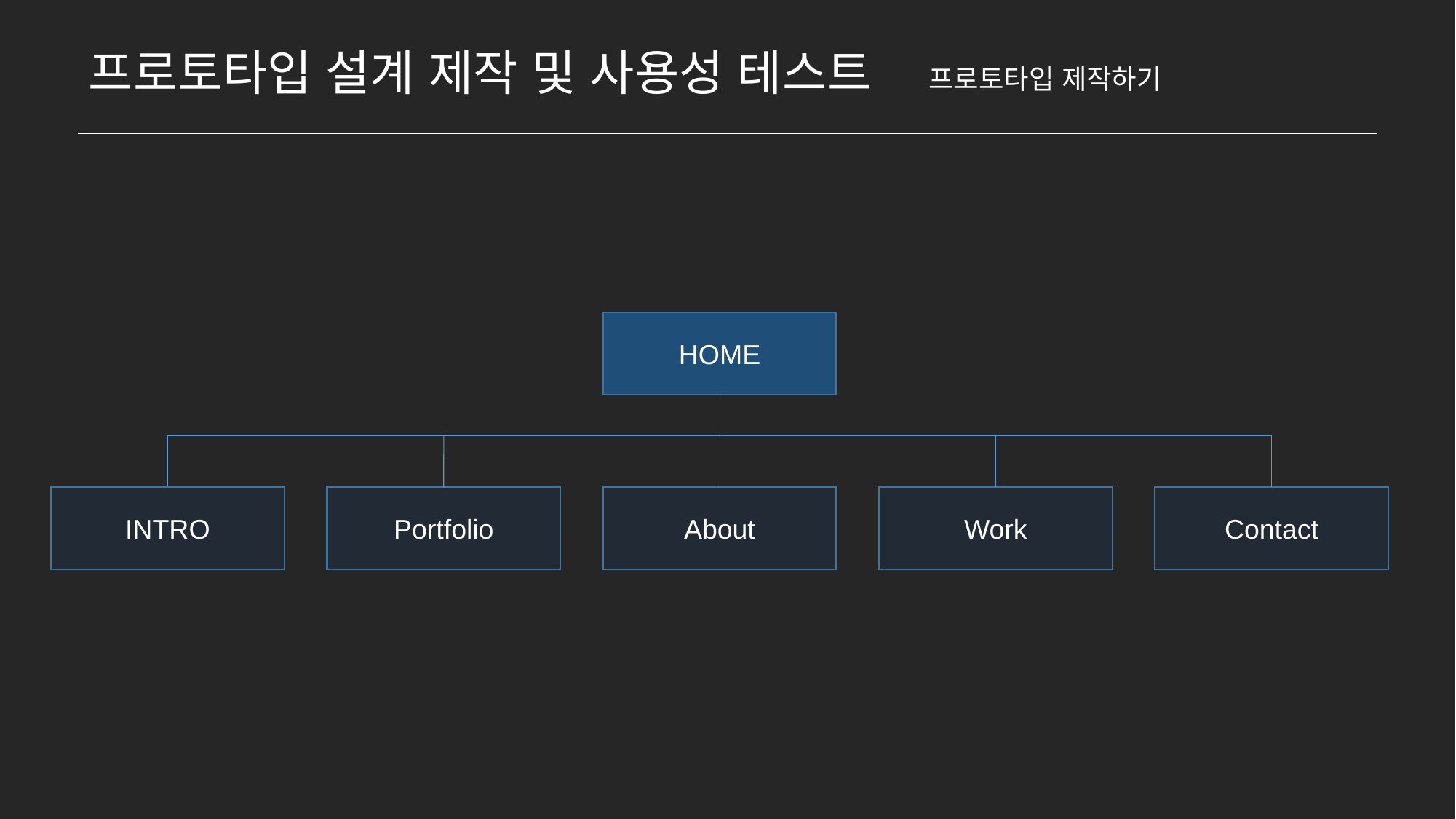

프로토타입 설계 제작 및 사용성 테스트

프로토타입 제작하기
HOME
INTRO
Portfolio
About
Work
Contact